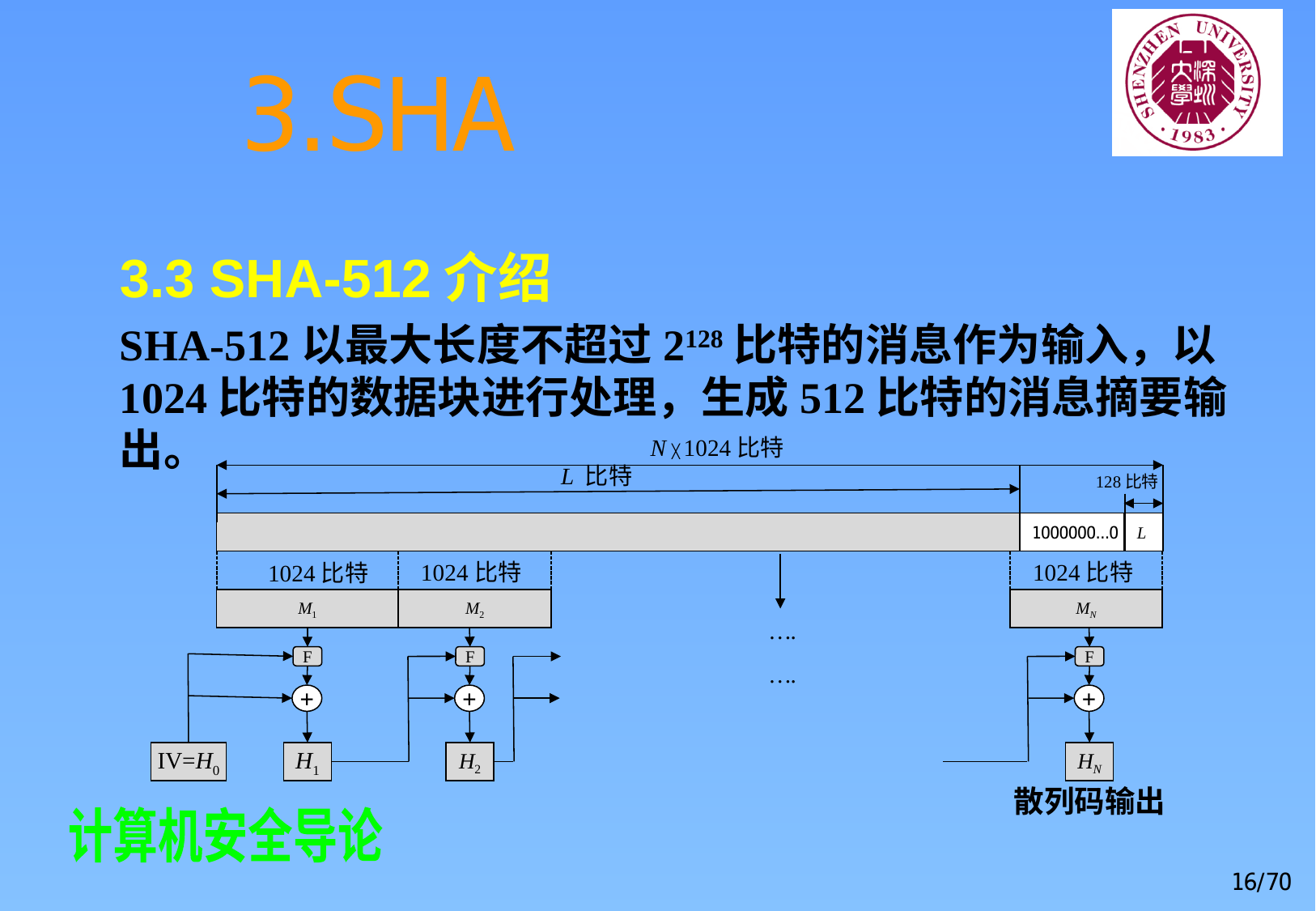

# 3.SHA
3.3 SHA-512介绍
SHA-512以最大长度不超过2128比特的消息作为输入，以1024比特的数据块进行处理，生成512比特的消息摘要输出。

N ╳ 1024比特
L 比特
128比特

1000000…0
L
 1024比特
 1024比特
 1024比特
M1
M2
MN
….
F
F
F
….
+
+
+
IV=H0
H1
H2
HN
散列码输出
16/70